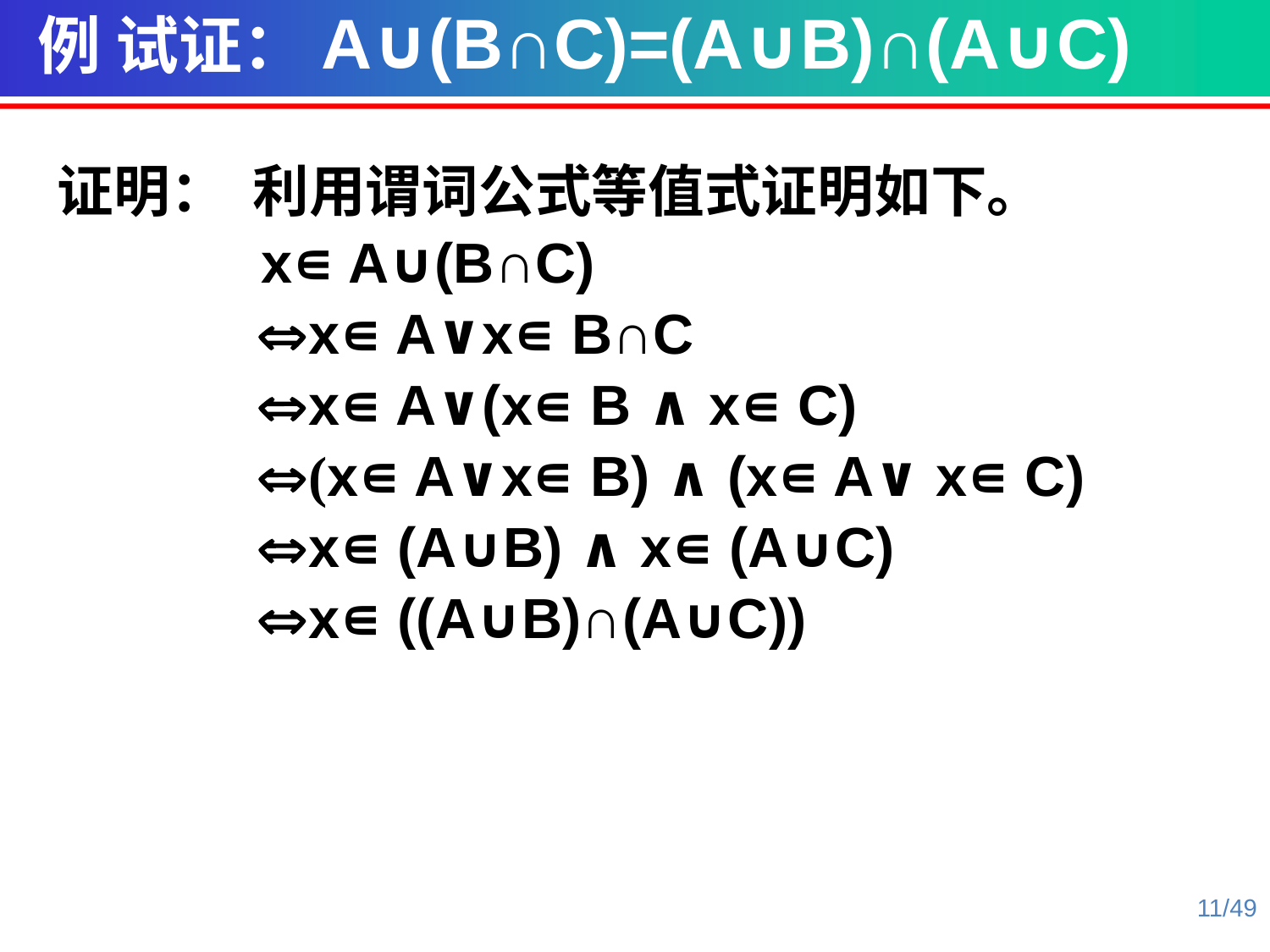

例 试证：A∪(B∩C)=(A∪B)∩(A∪C)
证明：  利用谓词公式等值式证明如下。
             x∊ A∪(B∩C)
              ⇔x∊ A∨x∊ B∩C
              ⇔x∊ A∨(x∊ B ∧ x∊ C)
              ⇔(x∊ A∨x∊ B) ∧ (x∊ A∨ x∊ C)
              ⇔x∊ (A∪B) ∧ x∊ (A∪C)
              ⇔x∊ ((A∪B)∩(A∪C))
11/49